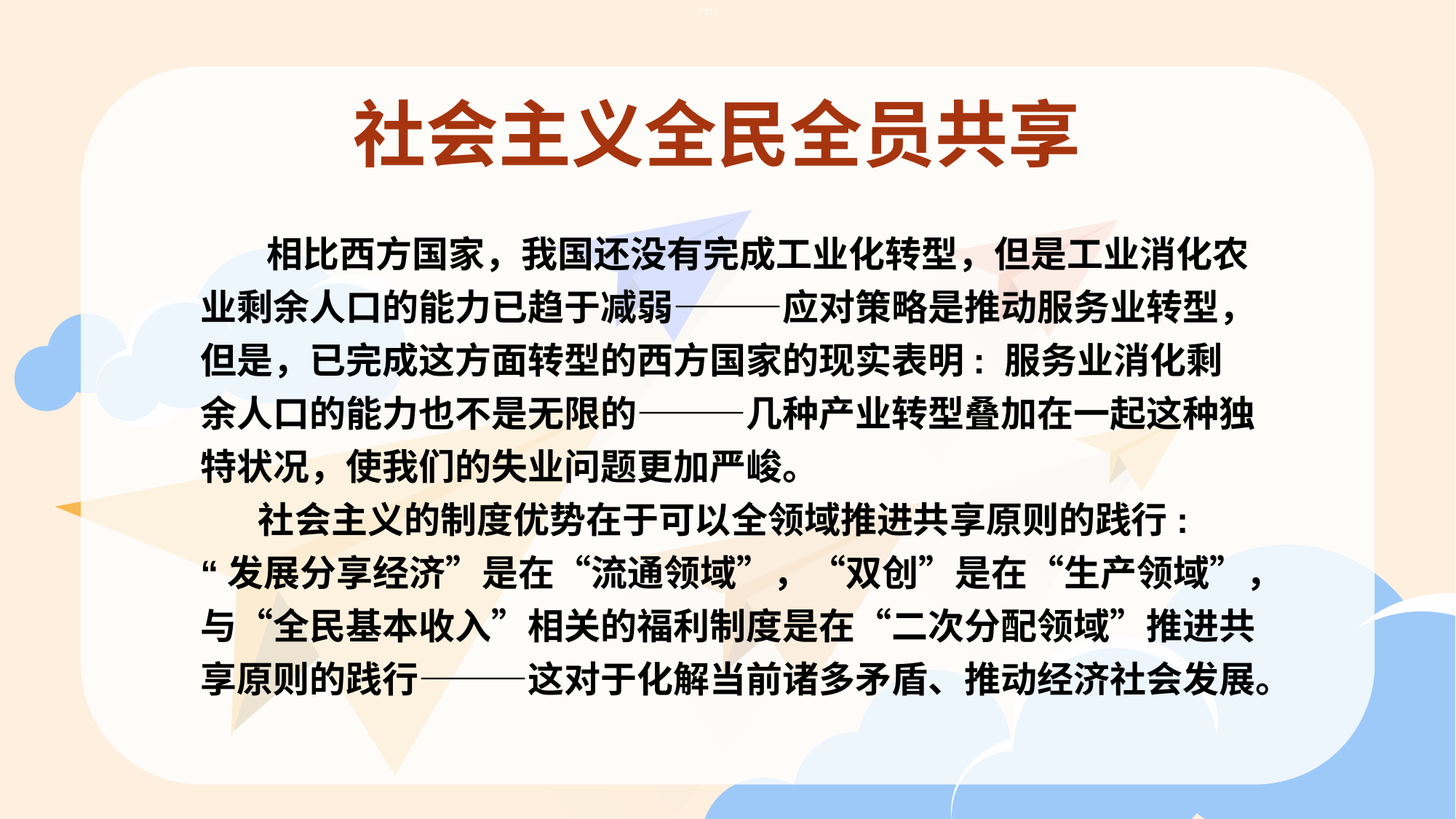

2312

社会主义全民全员共享
       相比西方国家，我国还没有完成工业化转型，但是工业消化农业剩余人口的能力已趋于减弱———应对策略是推动服务业转型，但是，已完成这方面转型的西方国家的现实表明: 服务业消化剩余人口的能力也不是无限的———几种产业转型叠加在一起这种独特状况，使我们的失业问题更加严峻。
      社会主义的制度优势在于可以全领域推进共享原则的践行: “发展分享经济”是在“流通领域”，“双创”是在“生产领域”，与“全民基本收入”相关的福利制度是在“二次分配领域”推进共享原则的践行———这对于化解当前诸多矛盾、推动经济社会发展。
17